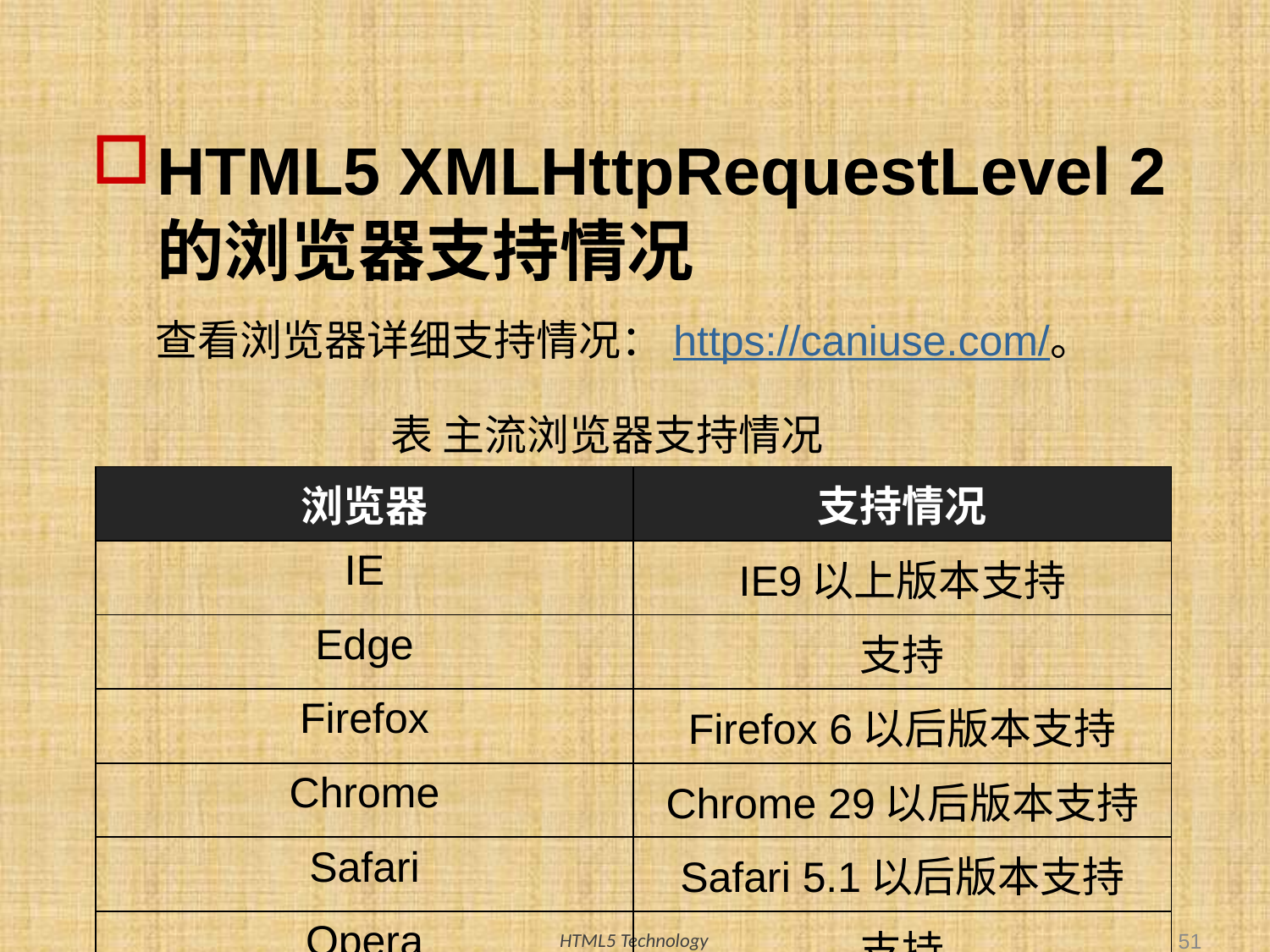

# HTML5 XMLHttpRequestLevel 2的浏览器支持情况
查看浏览器详细支持情况：https://caniuse.com/。
表 主流浏览器支持情况

| 浏览器 | 支持情况 |
| --- | --- |
| IE | IE9以上版本支持 |
| Edge | 支持 |
| Firefox | Firefox 6以后版本支持 |
| Chrome | Chrome 29以后版本支持 |
| Safari | Safari 5.1以后版本支持 |
| Opera | 支持 |

51
HTML5 Technology